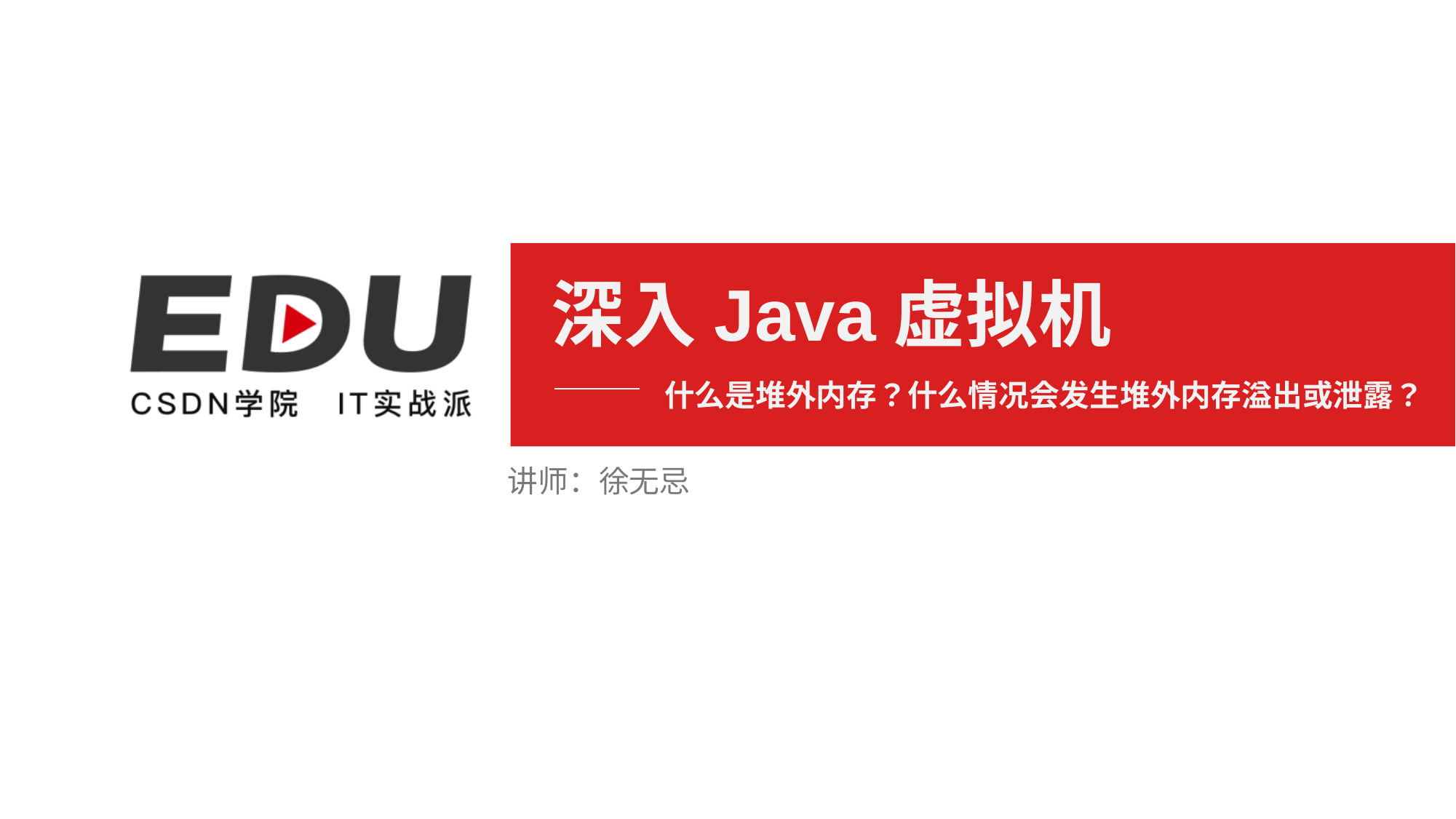

# 深入Java虚拟机
什么是堆外内存？什么情况会发生堆外内存溢出或泄露？
讲师：徐无忌